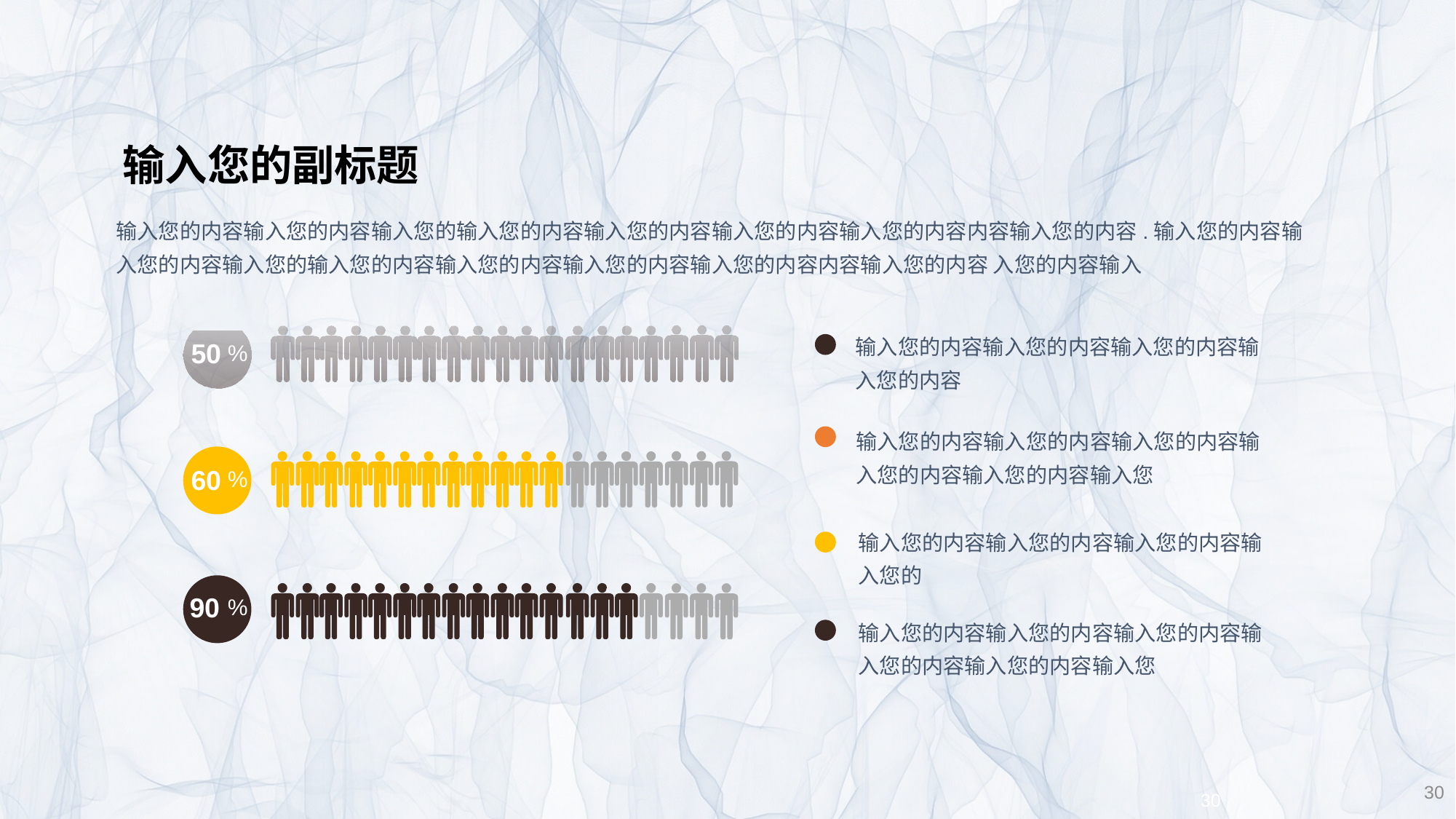

输入您的副标题
输入您的内容输入您的内容输入您的输入您的内容输入您的内容输入您的内容输入您的内容内容输入您的内容.输入您的内容输入您的内容输入您的输入您的内容输入您的内容输入您的内容输入您的内容内容输入您的内容 入您的内容输入

50
%
输入您的内容输入您的内容输入您的内容输入您的内容

输入您的内容输入您的内容输入您的内容输入您的内容输入您的内容输入您

60
%

输入您的内容输入您的内容输入您的内容输入您的

90
%

输入您的内容输入您的内容输入您的内容输入您的内容输入您的内容输入您

30
30